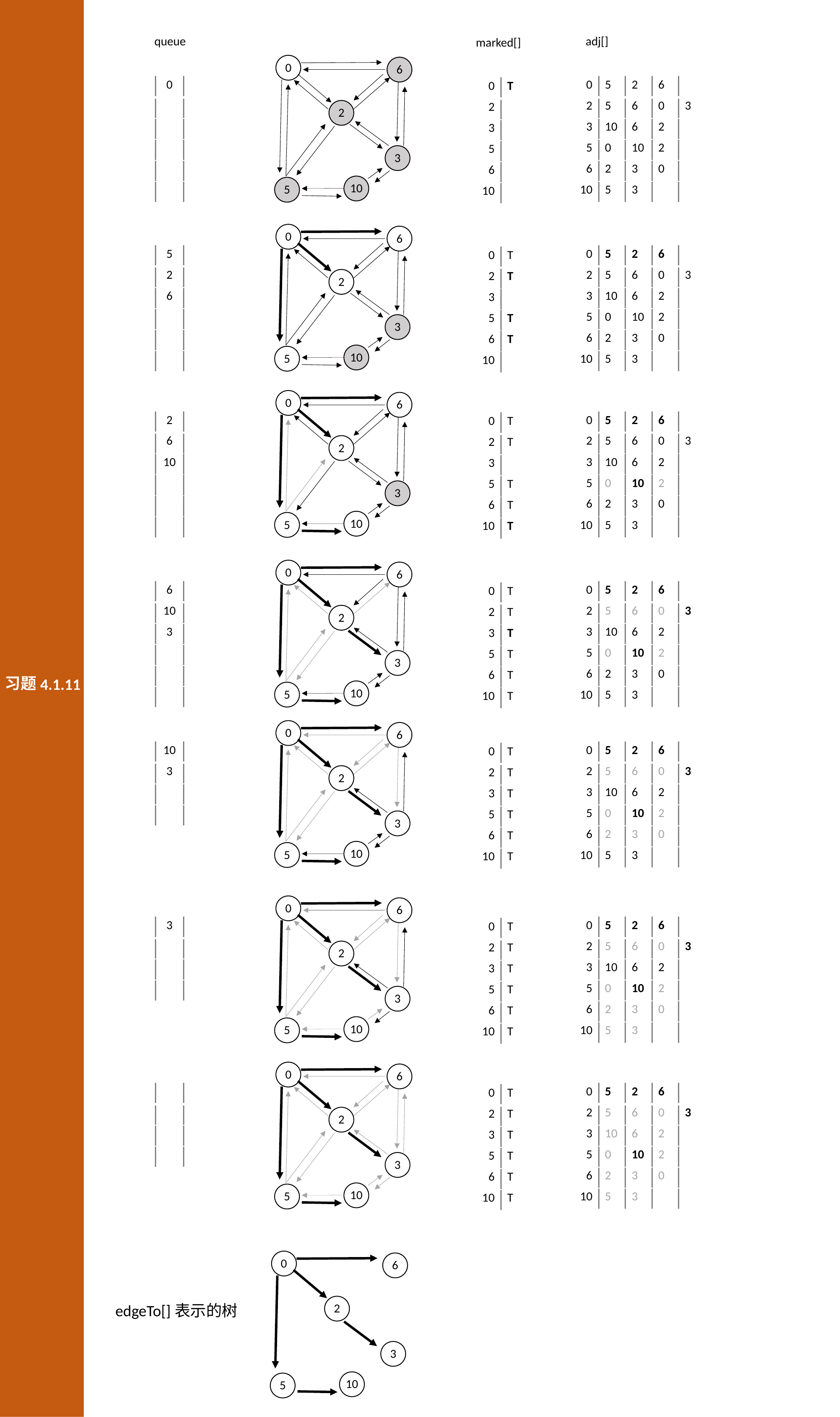

adj[]
queue
marked[]

0

6
| 0 | 5 | 2 | 6 |  |
| --- | --- | --- | --- | --- |
| 2 | 5 | 6 | 0 | 3 |
| 3 | 10 | 6 | 2 |  |
| 5 | 0 | 10 | 2 |  |
| 6 | 2 | 3 | 0 |  |
| 10 | 5 | 3 |  |  |
| 0 |
| --- |
|  |
|  |
|  |
|  |
|  |
| 0 | T |
| --- | --- |
| 2 |  |
| 3 |  |
| 5 |  |
| 6 |  |
| 10 |  |

2

3

10
5

0

6
| 0 | 5 | 2 | 6 |  |
| --- | --- | --- | --- | --- |
| 2 | 5 | 6 | 0 | 3 |
| 3 | 10 | 6 | 2 |  |
| 5 | 0 | 10 | 2 |  |
| 6 | 2 | 3 | 0 |  |
| 10 | 5 | 3 |  |  |
| 5 |
| --- |
| 2 |
| 6 |
|  |
|  |
|  |
| 0 | T |
| --- | --- |
| 2 | T |
| 3 |  |
| 5 | T |
| 6 | T |
| 10 |  |

2

3

10
5

0

6
| 0 | 5 | 2 | 6 |  |
| --- | --- | --- | --- | --- |
| 2 | 5 | 6 | 0 | 3 |
| 3 | 10 | 6 | 2 |  |
| 5 | 0 | 10 | 2 |  |
| 6 | 2 | 3 | 0 |  |
| 10 | 5 | 3 |  |  |
| 2 |
| --- |
| 6 |
| 10 |
|  |
|  |
|  |
| 0 | T |
| --- | --- |
| 2 | T |
| 3 |  |
| 5 | T |
| 6 | T |
| 10 | T |

2

3

10
5

0

6
| 0 | 5 | 2 | 6 |  |
| --- | --- | --- | --- | --- |
| 2 | 5 | 6 | 0 | 3 |
| 3 | 10 | 6 | 2 |  |
| 5 | 0 | 10 | 2 |  |
| 6 | 2 | 3 | 0 |  |
| 10 | 5 | 3 |  |  |
| 6 |
| --- |
| 10 |
| 3 |
|  |
|  |
|  |
| 0 | T |
| --- | --- |
| 2 | T |
| 3 | T |
| 5 | T |
| 6 | T |
| 10 | T |

2

3
4.1.11

10
5

0

6
| 0 | 5 | 2 | 6 |  |
| --- | --- | --- | --- | --- |
| 2 | 5 | 6 | 0 | 3 |
| 3 | 10 | 6 | 2 |  |
| 5 | 0 | 10 | 2 |  |
| 6 | 2 | 3 | 0 |  |
| 10 | 5 | 3 |  |  |
| 10 |
| --- |
| 3 |
|  |
|  |
| 0 | T |
| --- | --- |
| 2 | T |
| 3 | T |
| 5 | T |
| 6 | T |
| 10 | T |

2

3

10
5

0

6
| 0 | 5 | 2 | 6 |  |
| --- | --- | --- | --- | --- |
| 2 | 5 | 6 | 0 | 3 |
| 3 | 10 | 6 | 2 |  |
| 5 | 0 | 10 | 2 |  |
| 6 | 2 | 3 | 0 |  |
| 10 | 5 | 3 |  |  |
| 3 |
| --- |
|  |
|  |
|  |
| 0 | T |
| --- | --- |
| 2 | T |
| 3 | T |
| 5 | T |
| 6 | T |
| 10 | T |

2

3

10
5

0

6
| 0 | 5 | 2 | 6 |  |
| --- | --- | --- | --- | --- |
| 2 | 5 | 6 | 0 | 3 |
| 3 | 10 | 6 | 2 |  |
| 5 | 0 | 10 | 2 |  |
| 6 | 2 | 3 | 0 |  |
| 10 | 5 | 3 |  |  |
|  |
| --- |
|  |
|  |
|  |
| 0 | T |
| --- | --- |
| 2 | T |
| 3 | T |
| 5 | T |
| 6 | T |
| 10 | T |

2

3

10
5

0

6

2
edgeTo[]表示的树

3

10
5